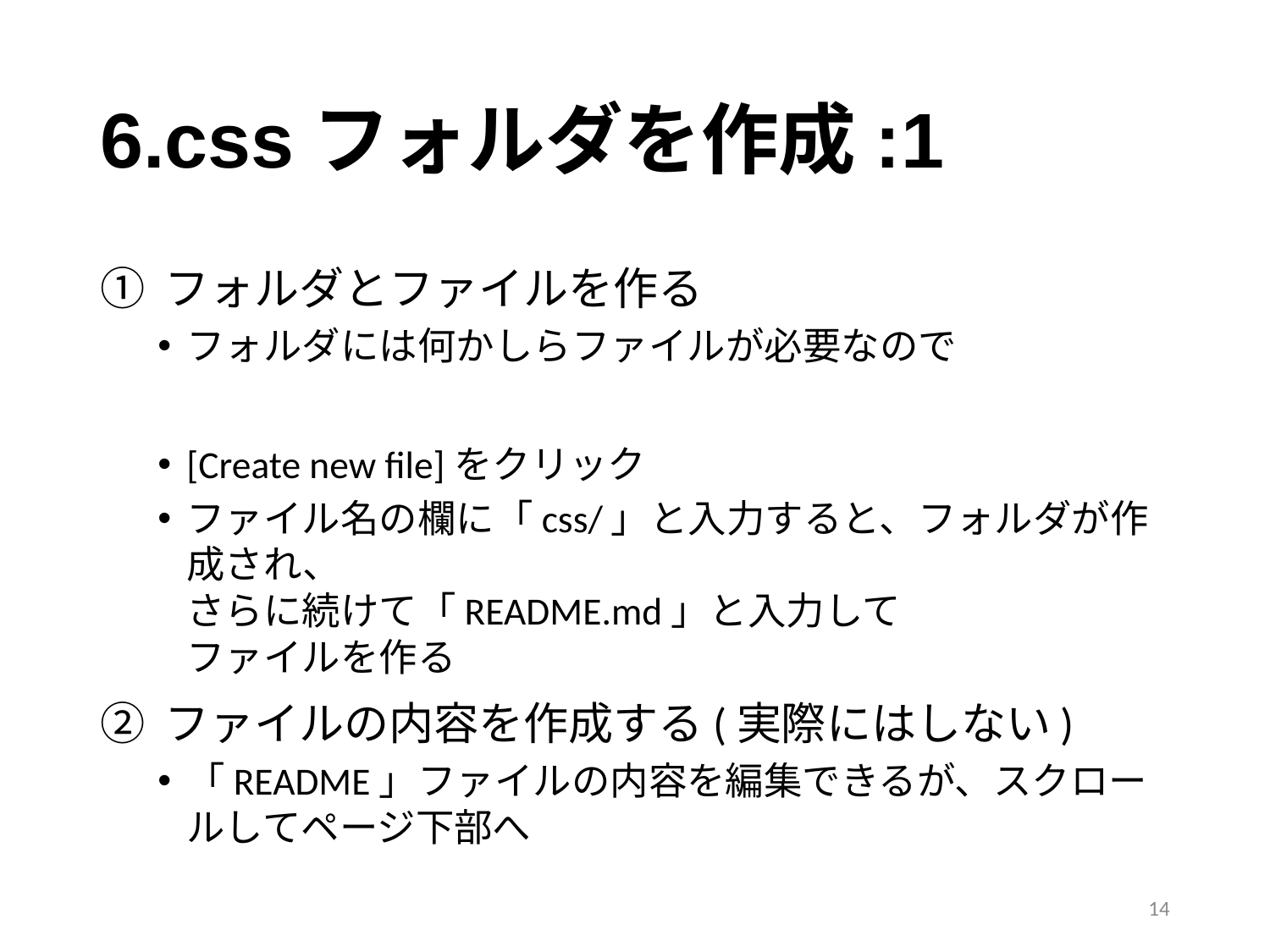

# 6.cssフォルダを作成:1
フォルダとファイルを作る
フォルダには何かしらファイルが必要なので

[Create new file]をクリック
ファイル名の欄に「css/」と入力すると、フォルダが作成され、
さらに続けて「README.md」と入力して
ファイルを作る
ファイルの内容を作成する(実際にはしない)
「README」ファイルの内容を編集できるが、スクロールしてページ下部へ
14